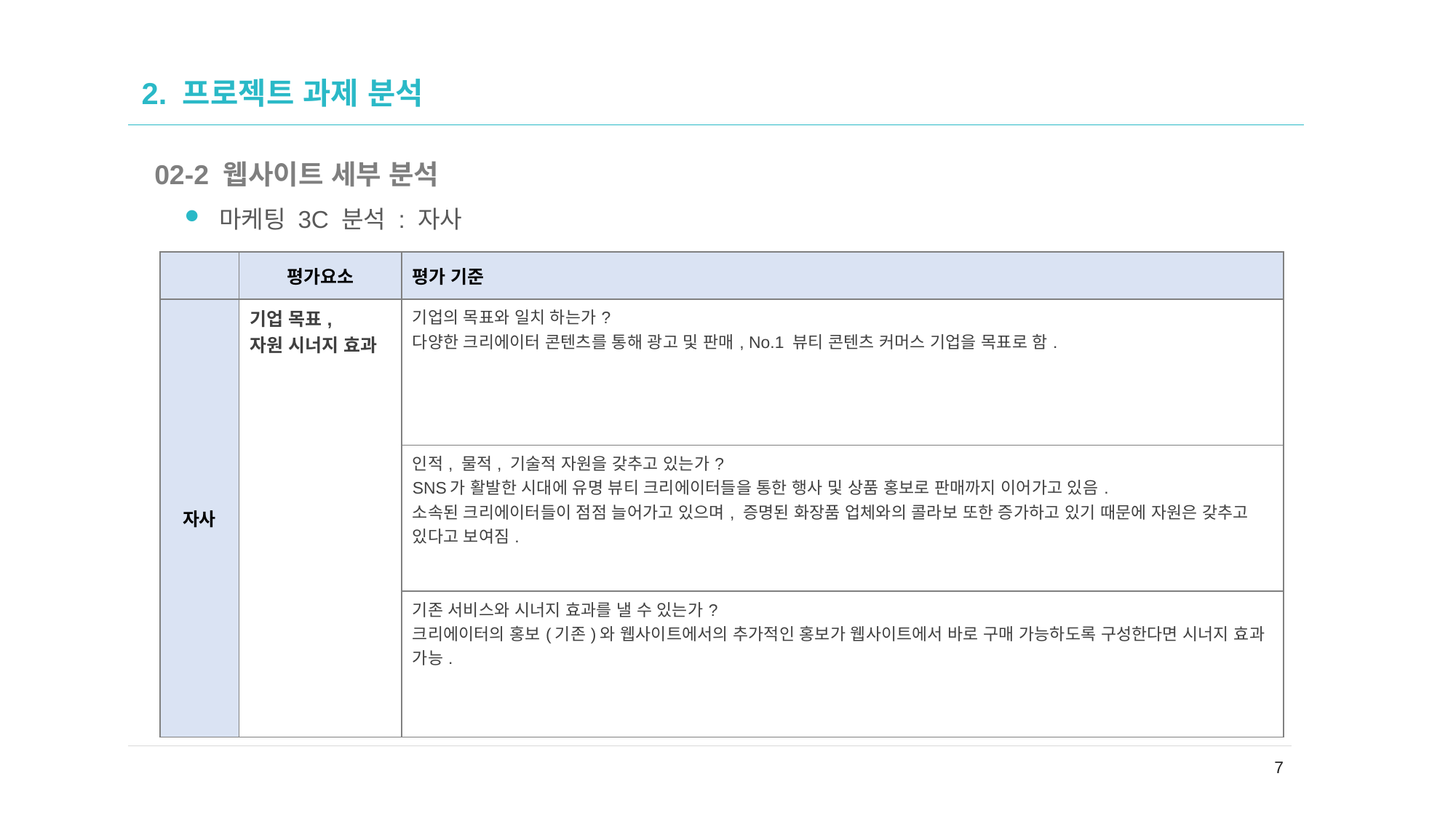

02
# 2. 프로젝트 과제 분석
02-2 웹사이트 세부 분석
마케팅 3C 분석 : 자사

|  | 평가요소 | 평가 기준 |
| --- | --- | --- |
| 자사 | 기업 목표, 자원 시너지 효과 | 기업의 목표와 일치 하는가? 다양한 크리에이터 콘텐츠를 통해 광고 및 판매, No.1 뷰티 콘텐츠 커머스 기업을 목표로 함. |
|  |  | 인적, 물적, 기술적 자원을 갖추고 있는가? SNS가 활발한 시대에 유명 뷰티 크리에이터들을 통한 행사 및 상품 홍보로 판매까지 이어가고 있음. 소속된 크리에이터들이 점점 늘어가고 있으며, 증명된 화장품 업체와의 콜라보 또한 증가하고 있기 때문에 자원은 갖추고 있다고 보여짐. |
|  |  | 기존 서비스와 시너지 효과를 낼 수 있는가? 크리에이터의 홍보(기존)와 웹사이트에서의 추가적인 홍보가 웹사이트에서 바로 구매 가능하도록 구성한다면 시너지 효과 가능. |
7